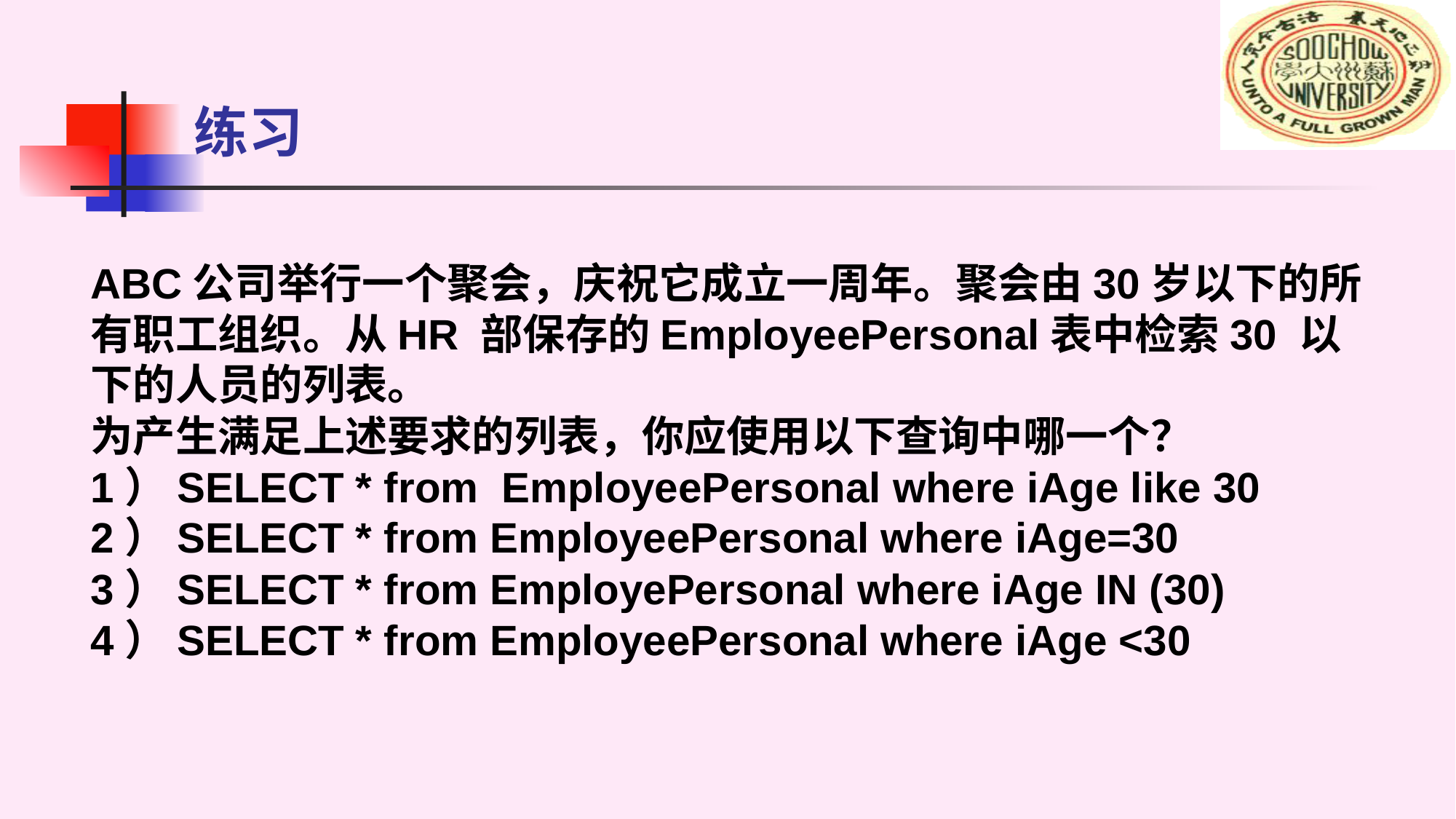

# 练习
ABC公司举行一个聚会，庆祝它成立一周年。聚会由30岁以下的所有职工组织。从HR 部保存的EmployeePersonal表中检索30 以下的人员的列表。
为产生满足上述要求的列表，你应使用以下查询中哪一个？
1）SELECT * from  EmployeePersonal where iAge like 30
2）SELECT * from EmployeePersonal where iAge=30
3）SELECT * from EmployePersonal where iAge IN (30)
4）SELECT * from EmployeePersonal where iAge <30